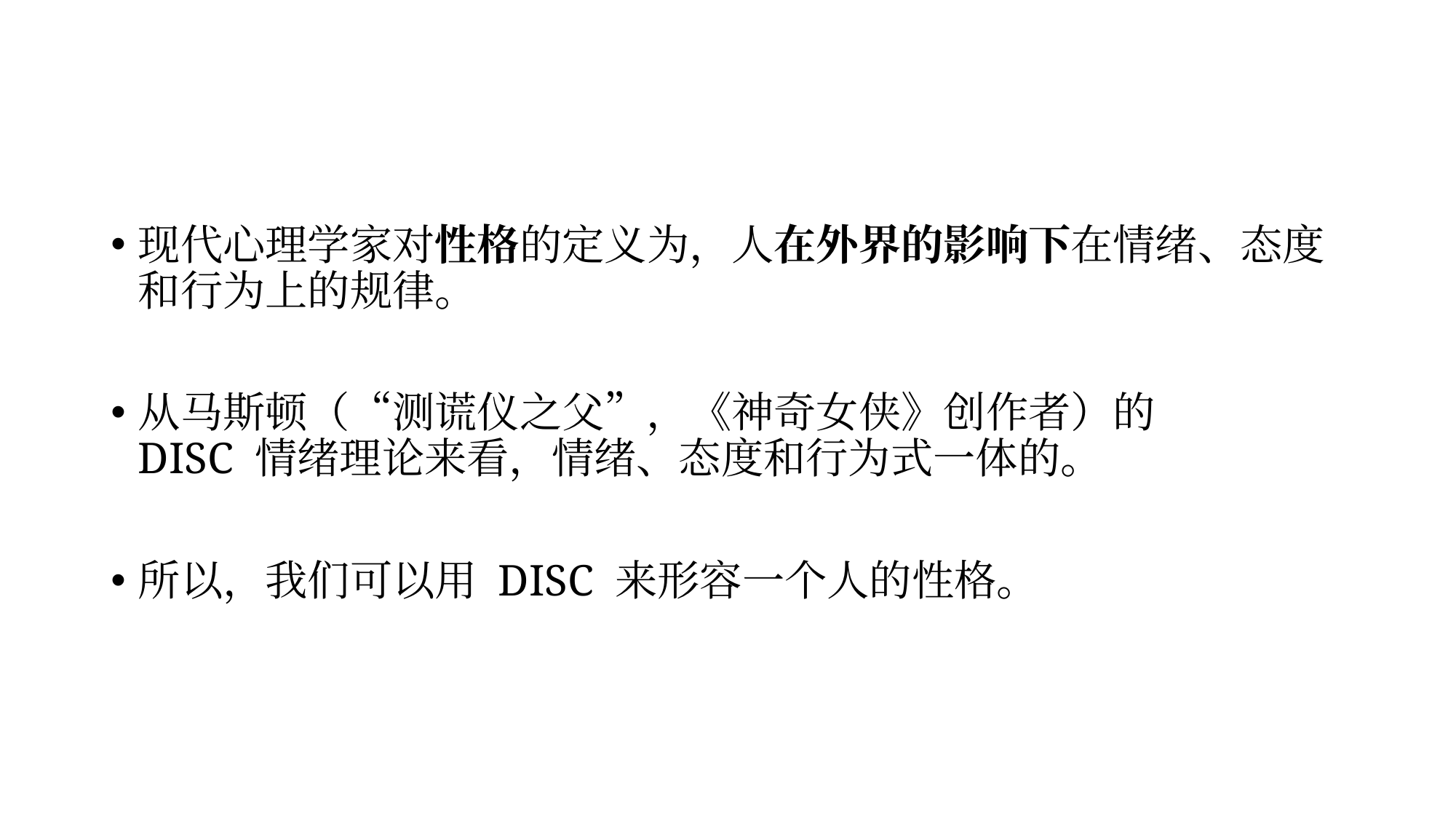

现代心理学家对性格的定义为，人在外界的影响下在情绪、态度和行为上的规律。

从马斯顿（“测谎仪之父”，《神奇女侠》创作者）的
DISC 情绪理论来看，情绪、态度和行为式一体的。

所以，我们可以用 DISC 来形容一个人的性格。